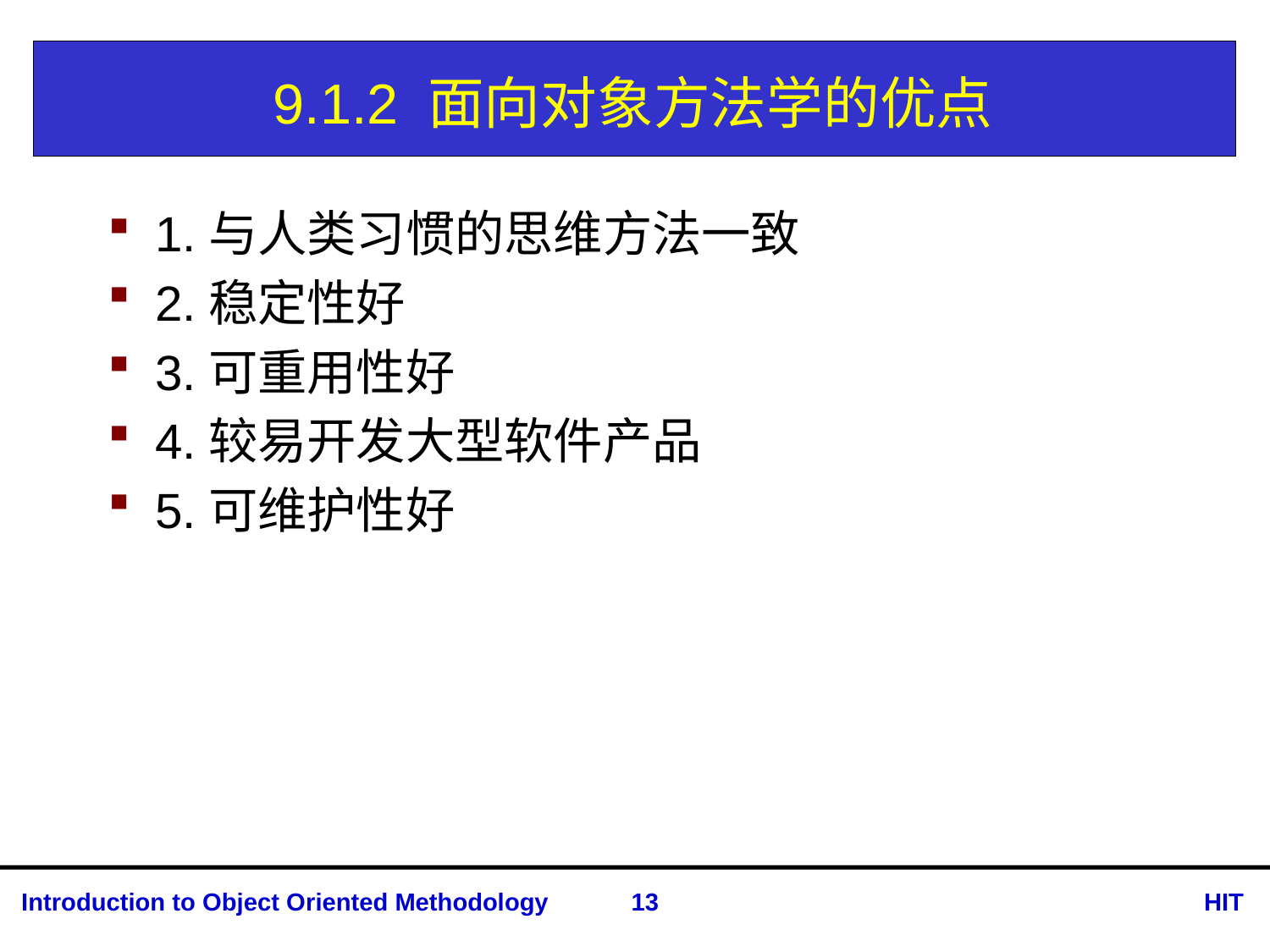

# 9.1.2 面向对象方法学的优点
1.与人类习惯的思维方法一致
2.稳定性好
3.可重用性好
4.较易开发大型软件产品
5.可维护性好